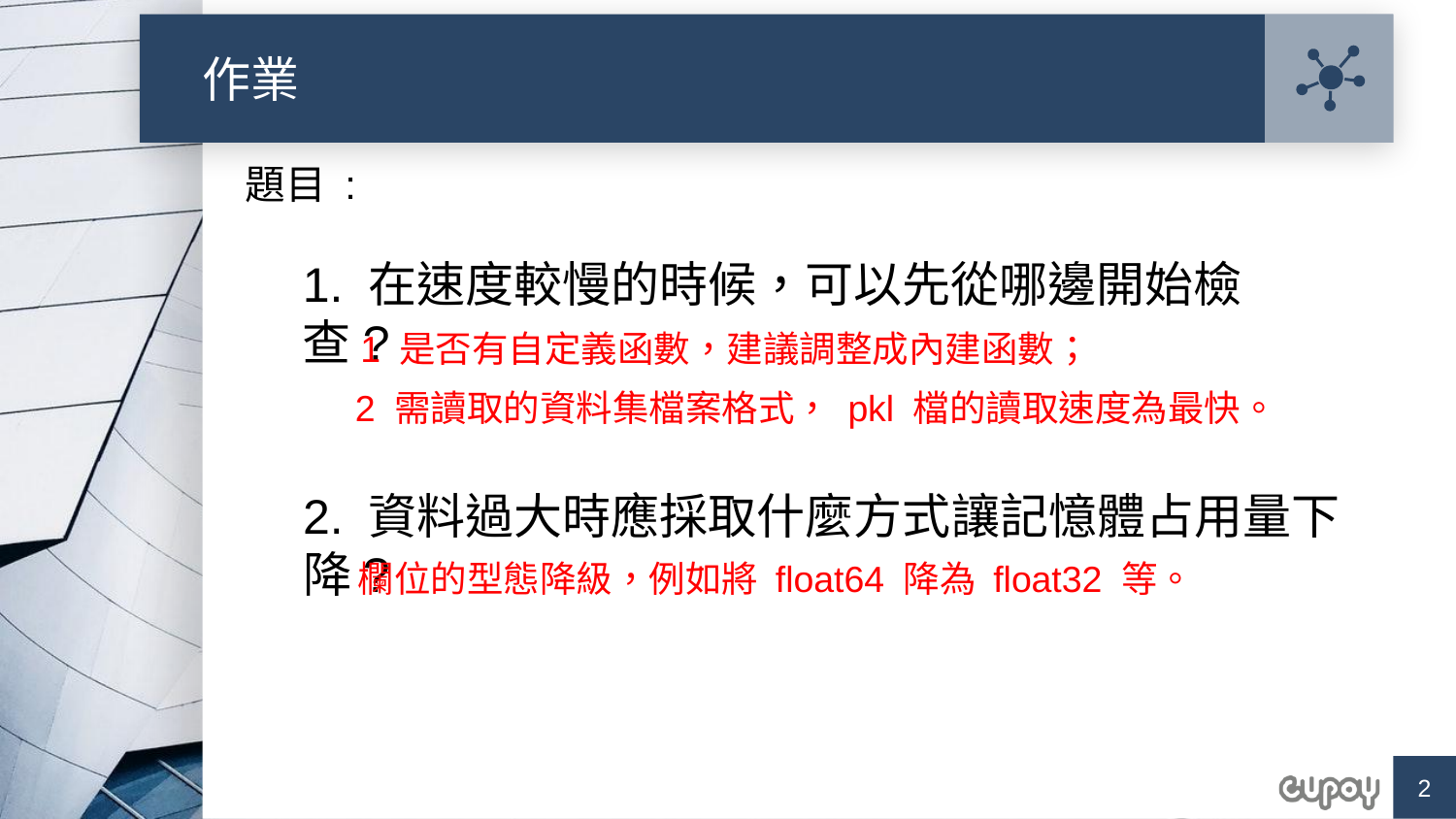

# 作業

題目 :
1. 在速度較慢的時候，可以先從哪邊開始檢查?
1 是否有自定義函數，建議調整成內建函數；
2 需讀取的資料集檔案格式， pkl 檔的讀取速度為最快。
2. 資料過大時應採取什麼方式讓記憶體占用量下降?
欄位的型態降級，例如將 float64 降為 float32 等。
2